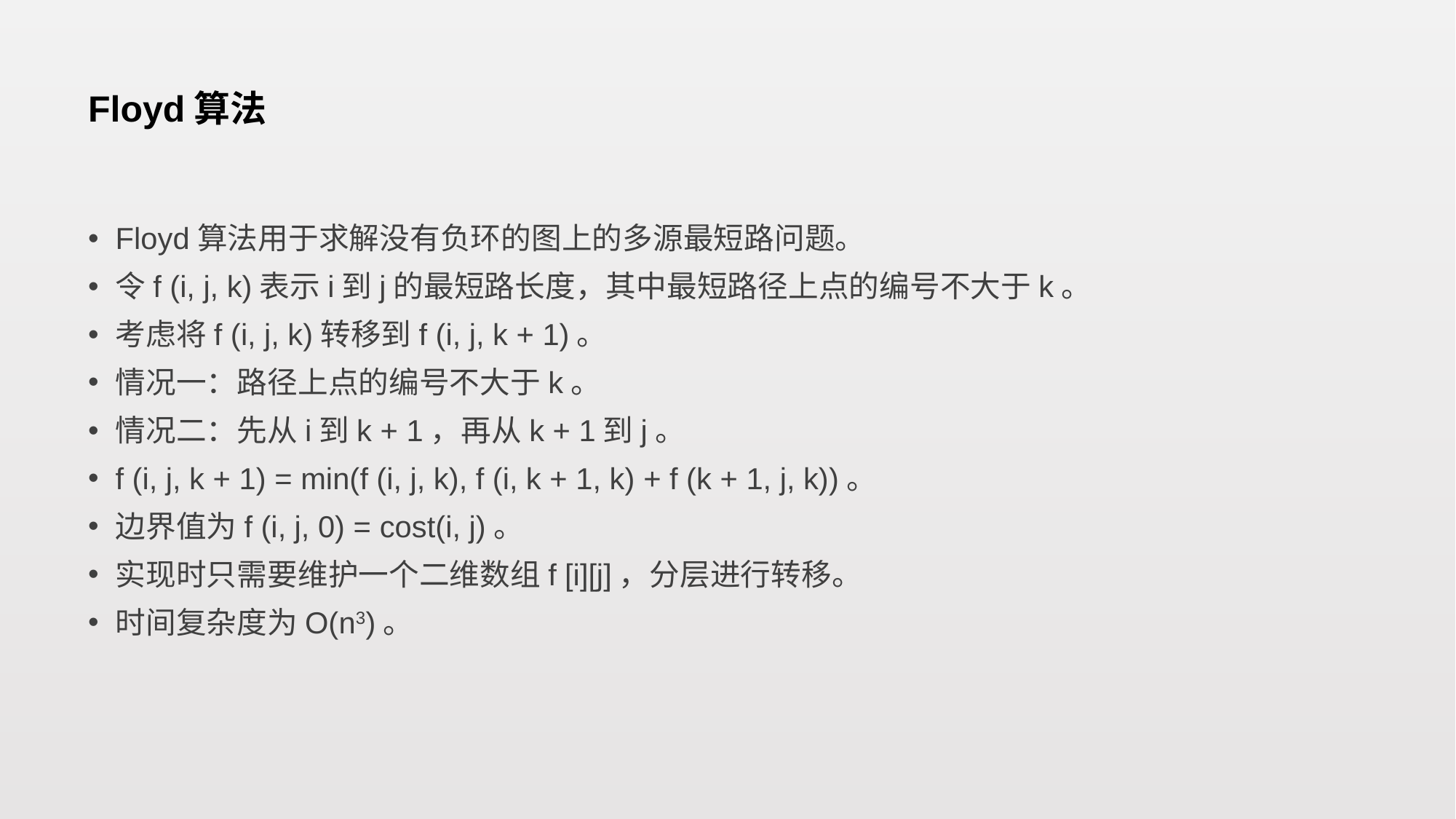

# Floyd算法
Floyd算法用于求解没有负环的图上的多源最短路问题。
令f (i, j, k)表示i到j的最短路长度，其中最短路径上点的编号不大于k。
考虑将f (i, j, k)转移到f (i, j, k + 1)。
情况一：路径上点的编号不大于k。
情况二：先从i到k + 1，再从k + 1到j。
f (i, j, k + 1) = min(f (i, j, k), f (i, k + 1, k) + f (k + 1, j, k))。
边界值为f (i, j, 0) = cost(i, j)。
实现时只需要维护一个二维数组f [i][j]，分层进行转移。
时间复杂度为O(n3)。